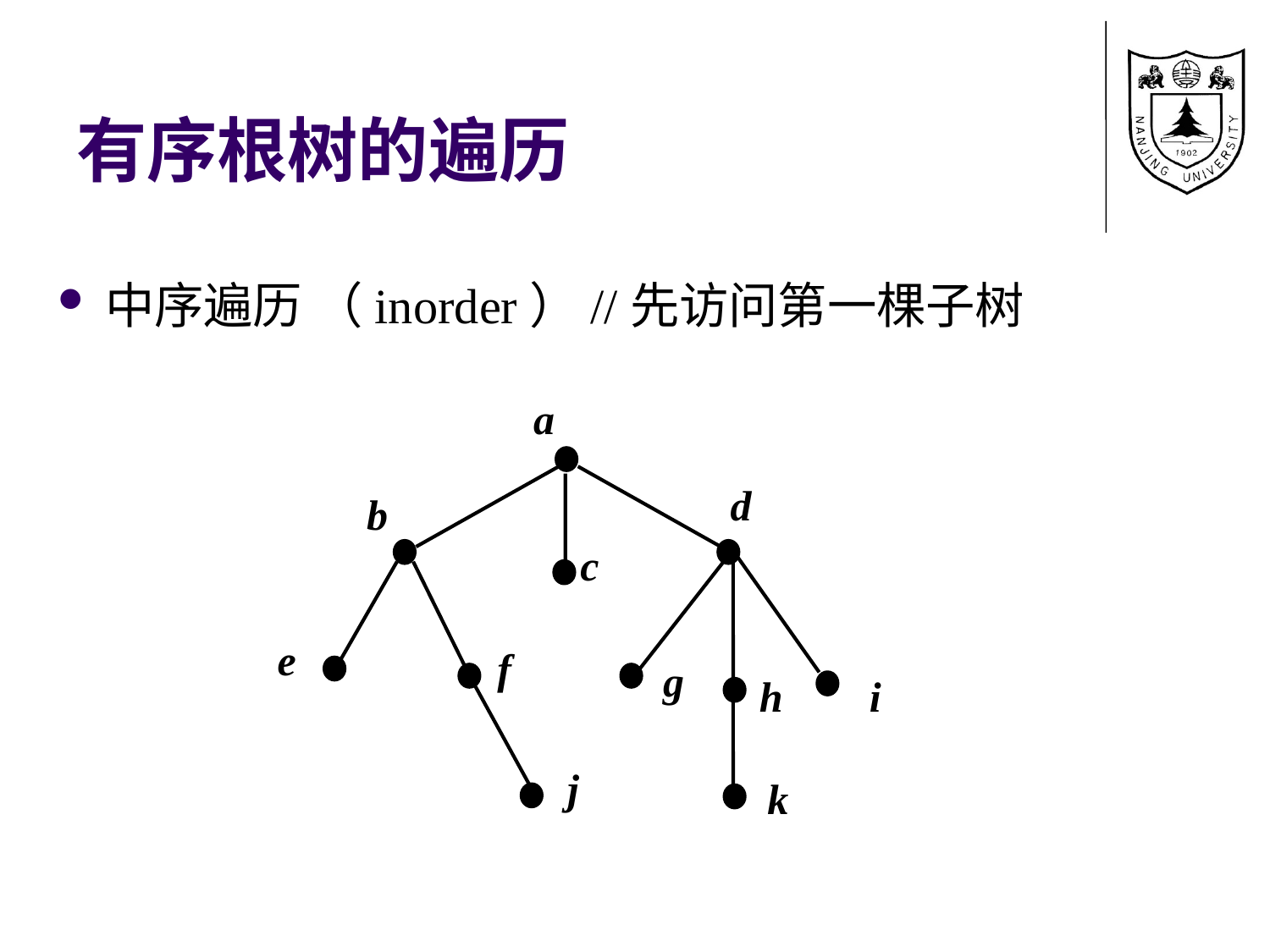

# 有序根树的遍历
中序遍历 （inorder）//先访问第一棵子树
a

d

b
c

e
f
g

h
i

j
k